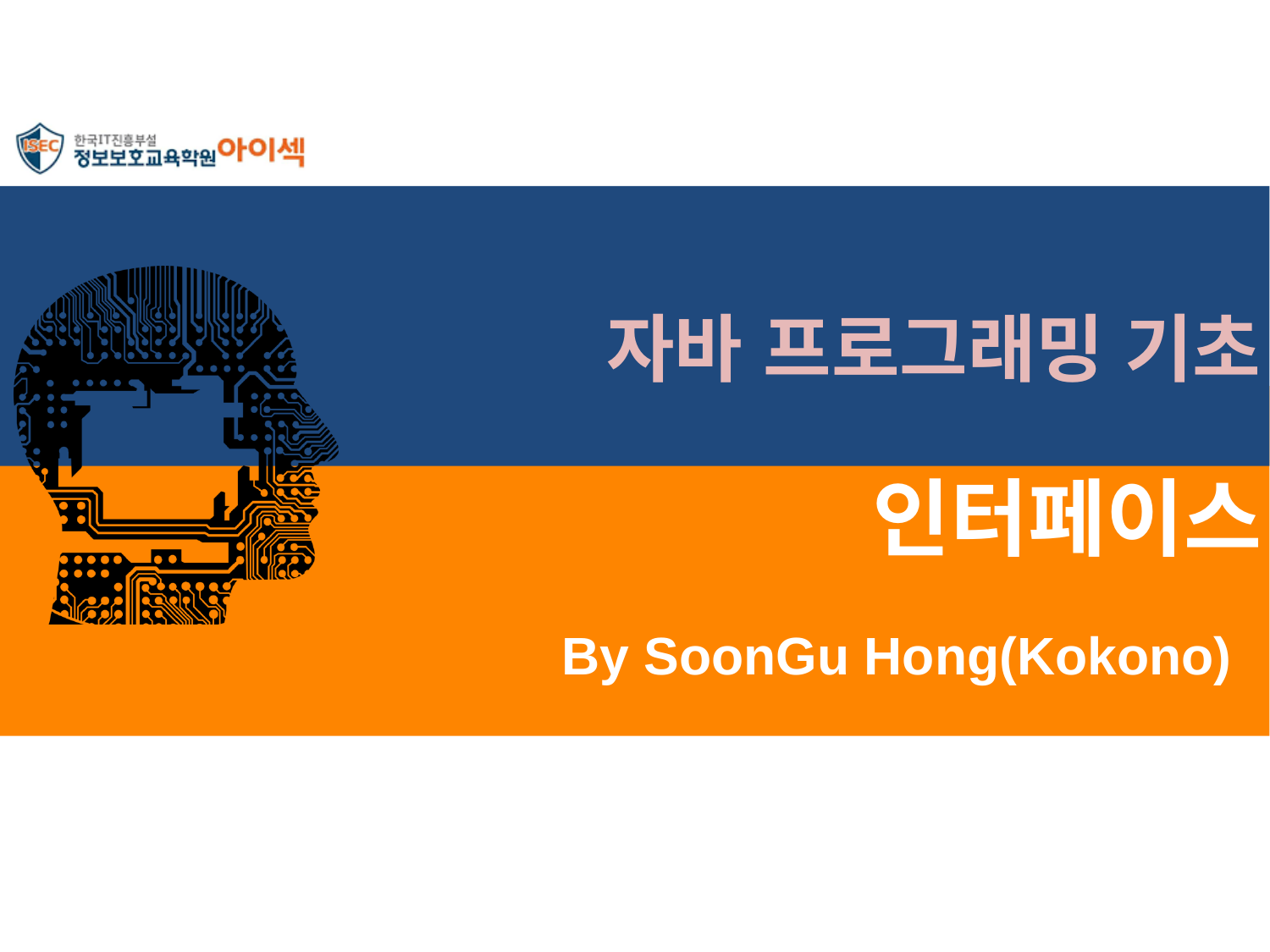

자바 프로그래밍 기초
# 인터페이스
By SoonGu Hong(Kokono)